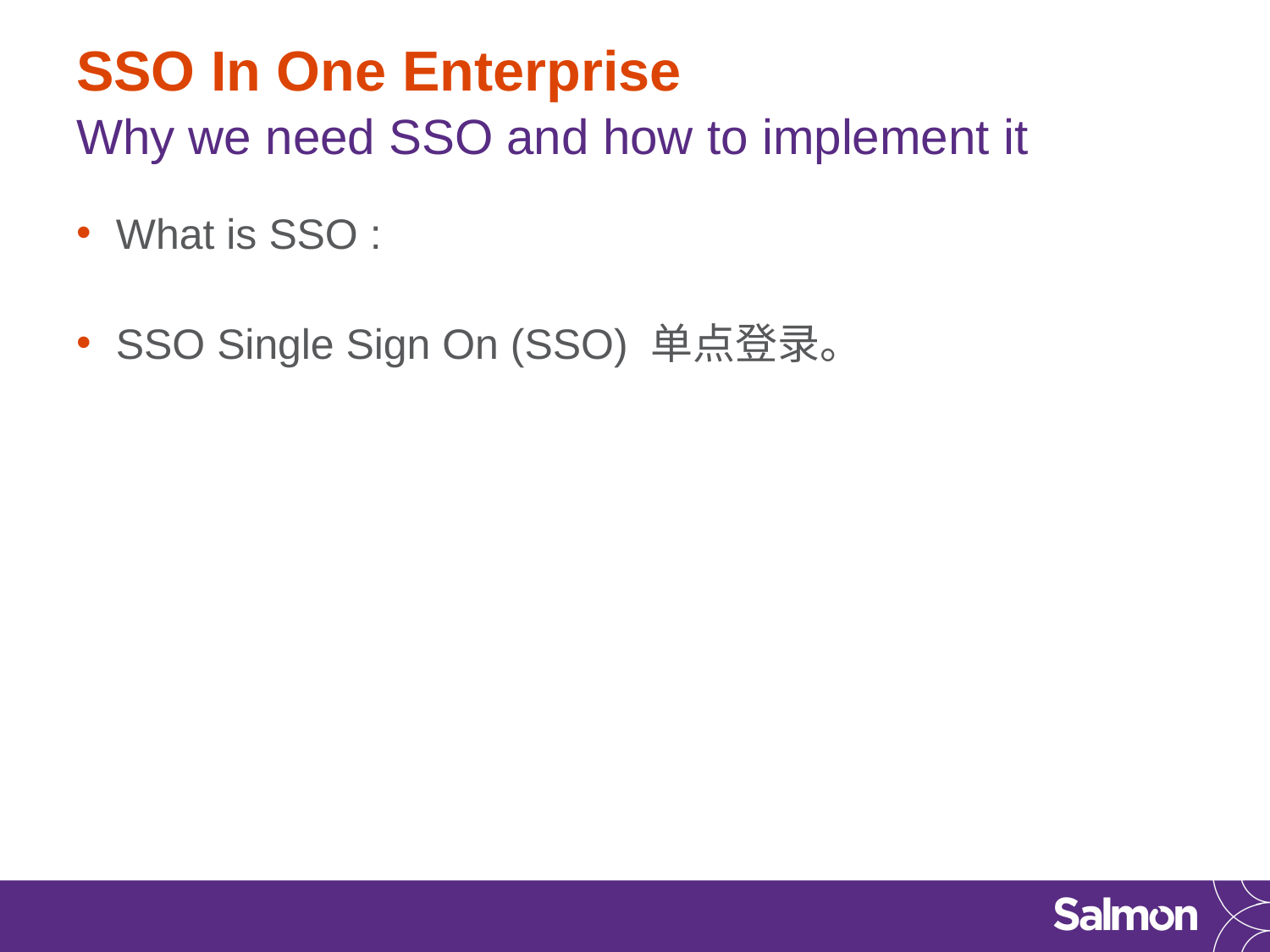

# SSO In One Enterprise
Why we need SSO and how to implement it

What is SSO :
SSO Single Sign On (SSO) 单点登录。